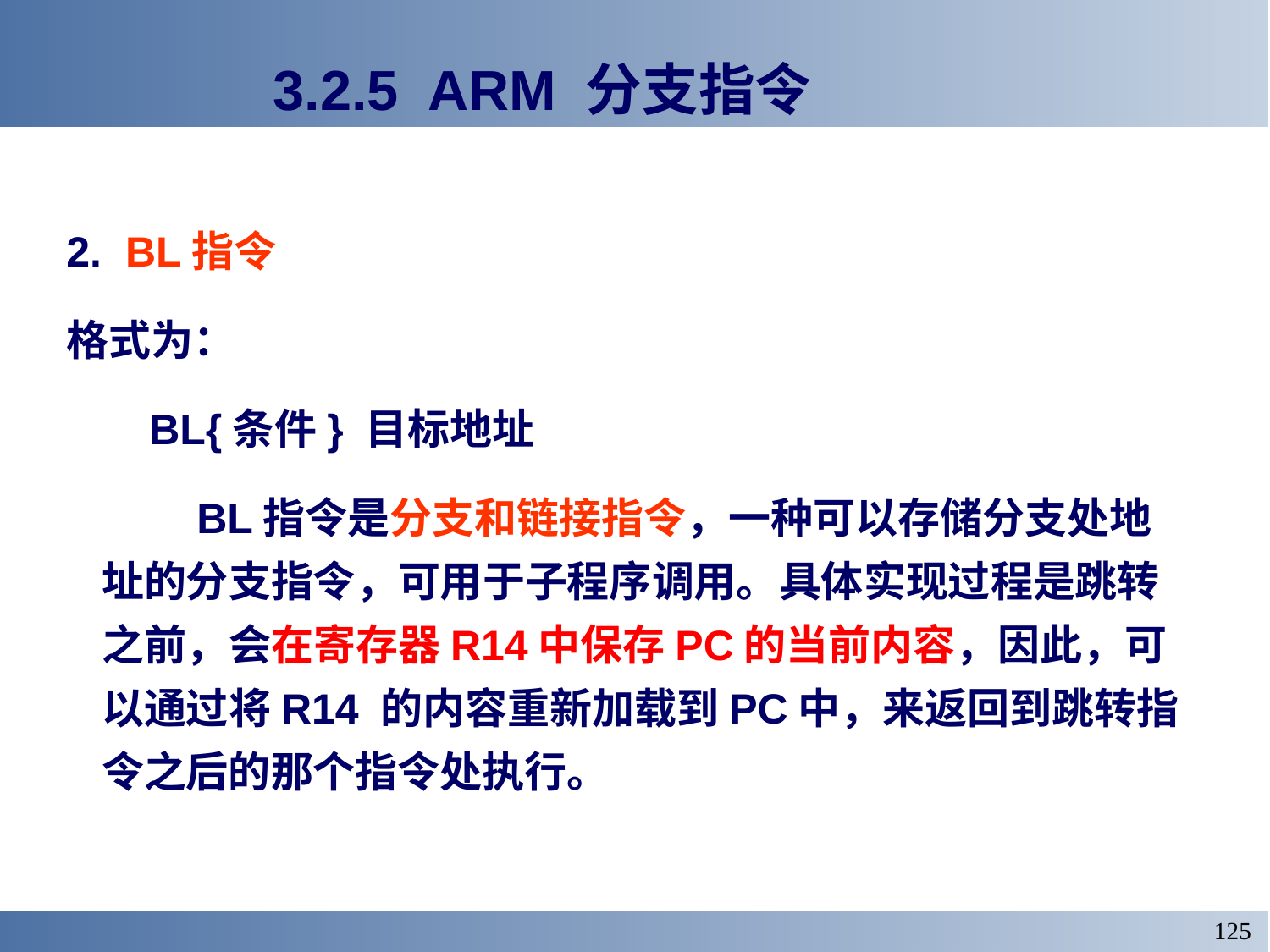

# 3.2.5  ARM 分支指令
2.  BL指令
格式为：
       BL{条件} 目标地址
           BL指令是分支和链接指令，一种可以存储分支处地址的分支指令，可用于子程序调用。具体实现过程是跳转之前，会在寄存器R14中保存PC的当前内容，因此，可以通过将R14 的内容重新加载到PC中，来返回到跳转指令之后的那个指令处执行。